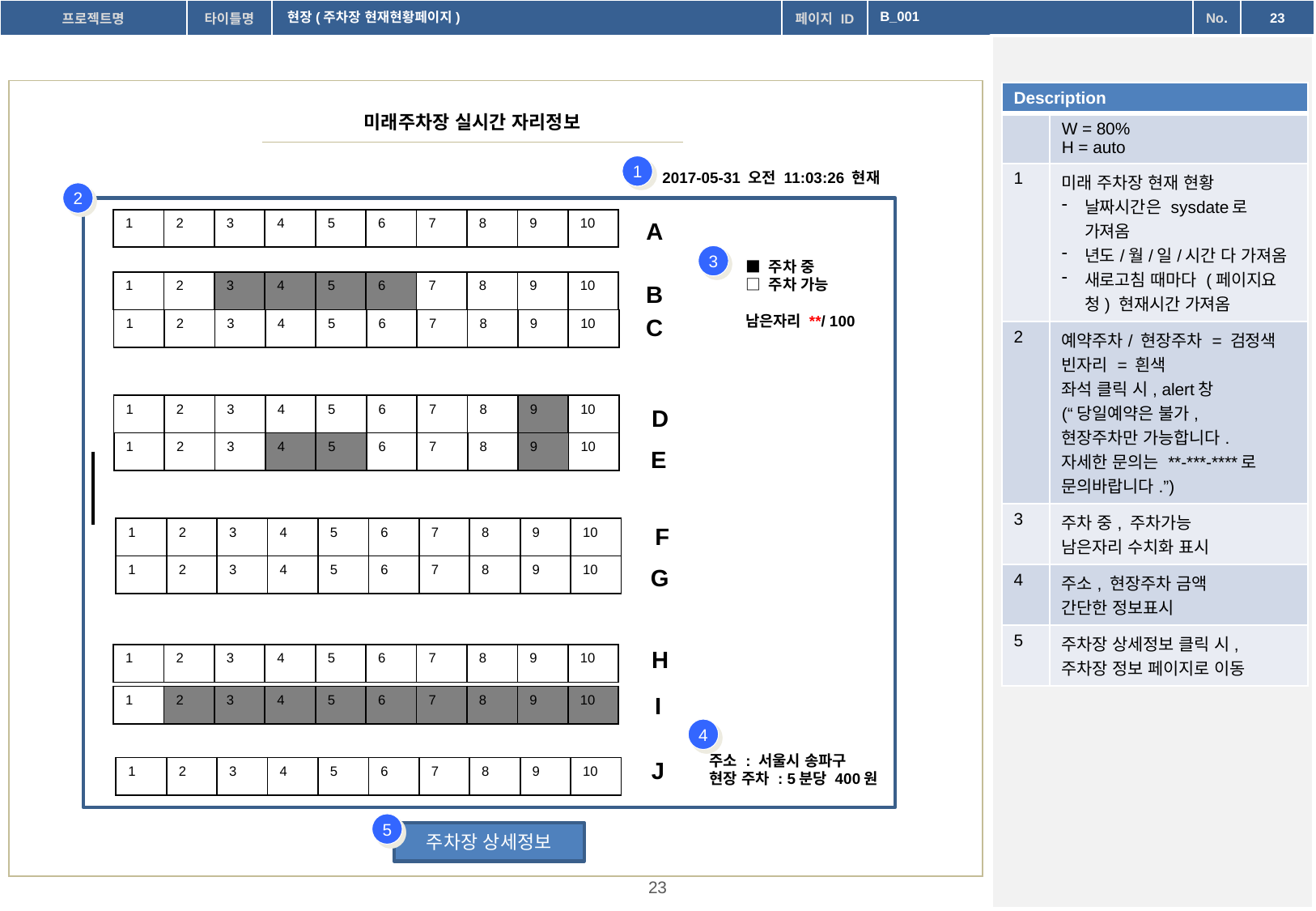

현장(주차장 현재현황페이지)

B_001

| Description |  |
| --- | --- |
|  | W = 80% H = auto |
| 1 | 미래 주차장 현재 현황 날짜시간은 sysdate로 가져옴 년도/월/일/시간 다 가져옴 새로고침 때마다 (페이지요청) 현재시간 가져옴 |
| 2 | 예약주차/ 현장주차 = 검정색 빈자리 = 흰색 좌석 클릭 시, alert창 (“당일예약은 불가, 현장주차만 가능합니다. 자세한 문의는 \*\*-\*\*\*-\*\*\*\*로 문의바랍니다.”) |
| 3 | 주차 중, 주차가능 남은자리 수치화 표시 |
| 4 | 주소, 현장주차 금액 간단한 정보표시 |
| 5 | 주차장 상세정보 클릭 시, 주차장 정보 페이지로 이동 |
미래주차장 실시간 자리정보
1
2017-05-31 오전 11:03:26 현재
2

| 1 | 2 | 3 | 4 | 5 | 6 | 7 | 8 | 9 | 10 |
| --- | --- | --- | --- | --- | --- | --- | --- | --- | --- |
A
3
■ 주차 중
□ 주차 가능

남은자리 **/ 100
| 1 | 2 | 3 | 4 | 5 | 6 | 7 | 8 | 9 | 10 |
| --- | --- | --- | --- | --- | --- | --- | --- | --- | --- |
B
C
| 1 | 2 | 3 | 4 | 5 | 6 | 7 | 8 | 9 | 10 |
| --- | --- | --- | --- | --- | --- | --- | --- | --- | --- |
| 1 | 2 | 3 | 4 | 5 | 6 | 7 | 8 | 9 | 10 |
| --- | --- | --- | --- | --- | --- | --- | --- | --- | --- |
D
| 1 | 2 | 3 | 4 | 5 | 6 | 7 | 8 | 9 | 10 |
| --- | --- | --- | --- | --- | --- | --- | --- | --- | --- |
E
F
| 1 | 2 | 3 | 4 | 5 | 6 | 7 | 8 | 9 | 10 |
| --- | --- | --- | --- | --- | --- | --- | --- | --- | --- |
| 1 | 2 | 3 | 4 | 5 | 6 | 7 | 8 | 9 | 10 |
| --- | --- | --- | --- | --- | --- | --- | --- | --- | --- |
G
H
| 1 | 2 | 3 | 4 | 5 | 6 | 7 | 8 | 9 | 10 |
| --- | --- | --- | --- | --- | --- | --- | --- | --- | --- |
I
| 1 | 2 | 3 | 4 | 5 | 6 | 7 | 8 | 9 | 10 |
| --- | --- | --- | --- | --- | --- | --- | --- | --- | --- |
4
주소 : 서울시 송파구
현장 주차 : 5분당 400원
J
| 1 | 2 | 3 | 4 | 5 | 6 | 7 | 8 | 9 | 10 |
| --- | --- | --- | --- | --- | --- | --- | --- | --- | --- |
5
주차장 상세정보